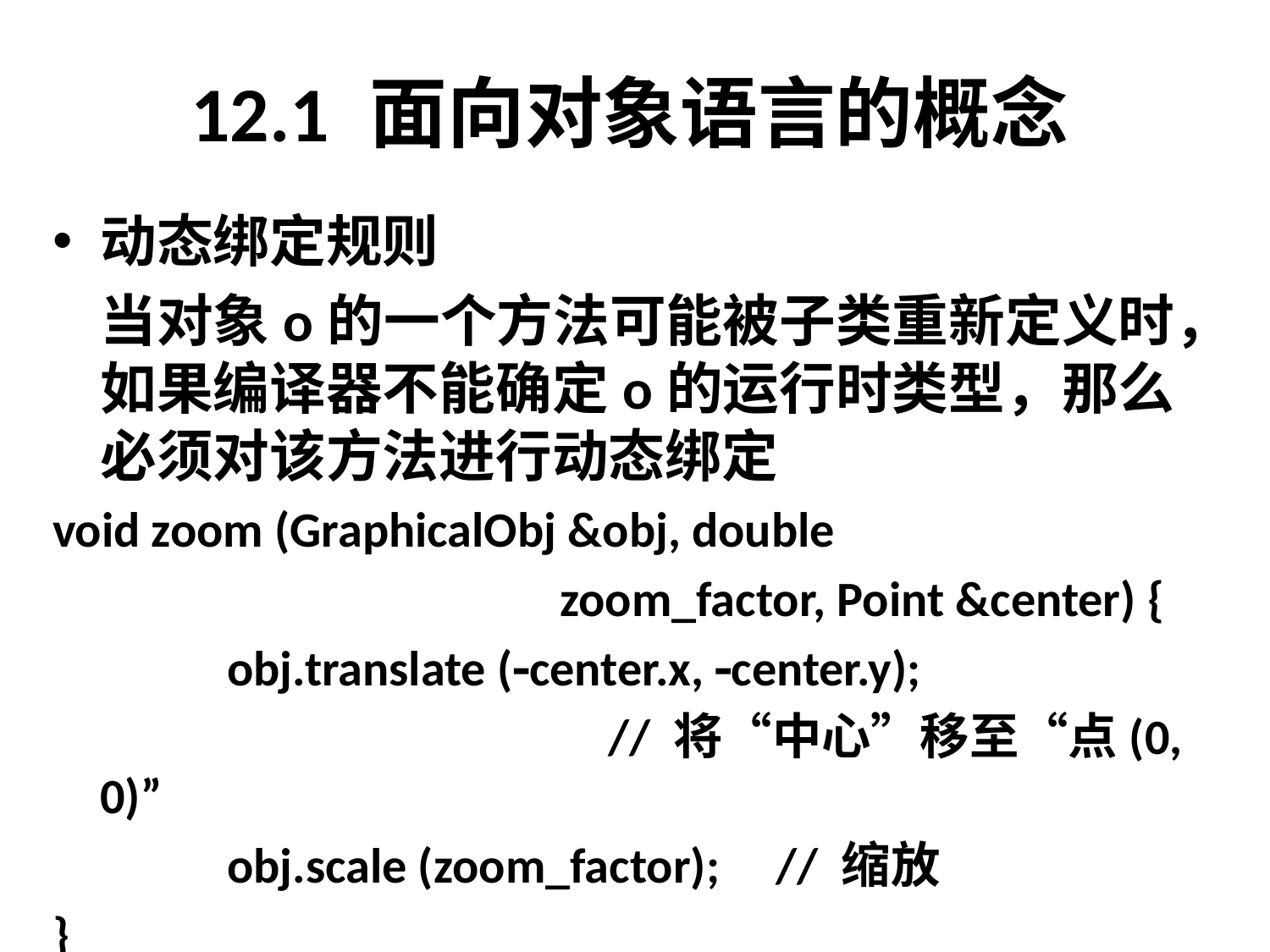

# 12.1 面向对象语言的概念
动态绑定规则
	当对象o的一个方法可能被子类重新定义时，如果编译器不能确定o的运行时类型，那么必须对该方法进行动态绑定
void zoom (GraphicalObj &obj, double
				       zoom_factor, Point &center) {
		obj.translate (−center.x, −center.y);
					// 将“中心”移至“点(0, 0)”
		obj.scale (zoom_factor);     // 缩放
}